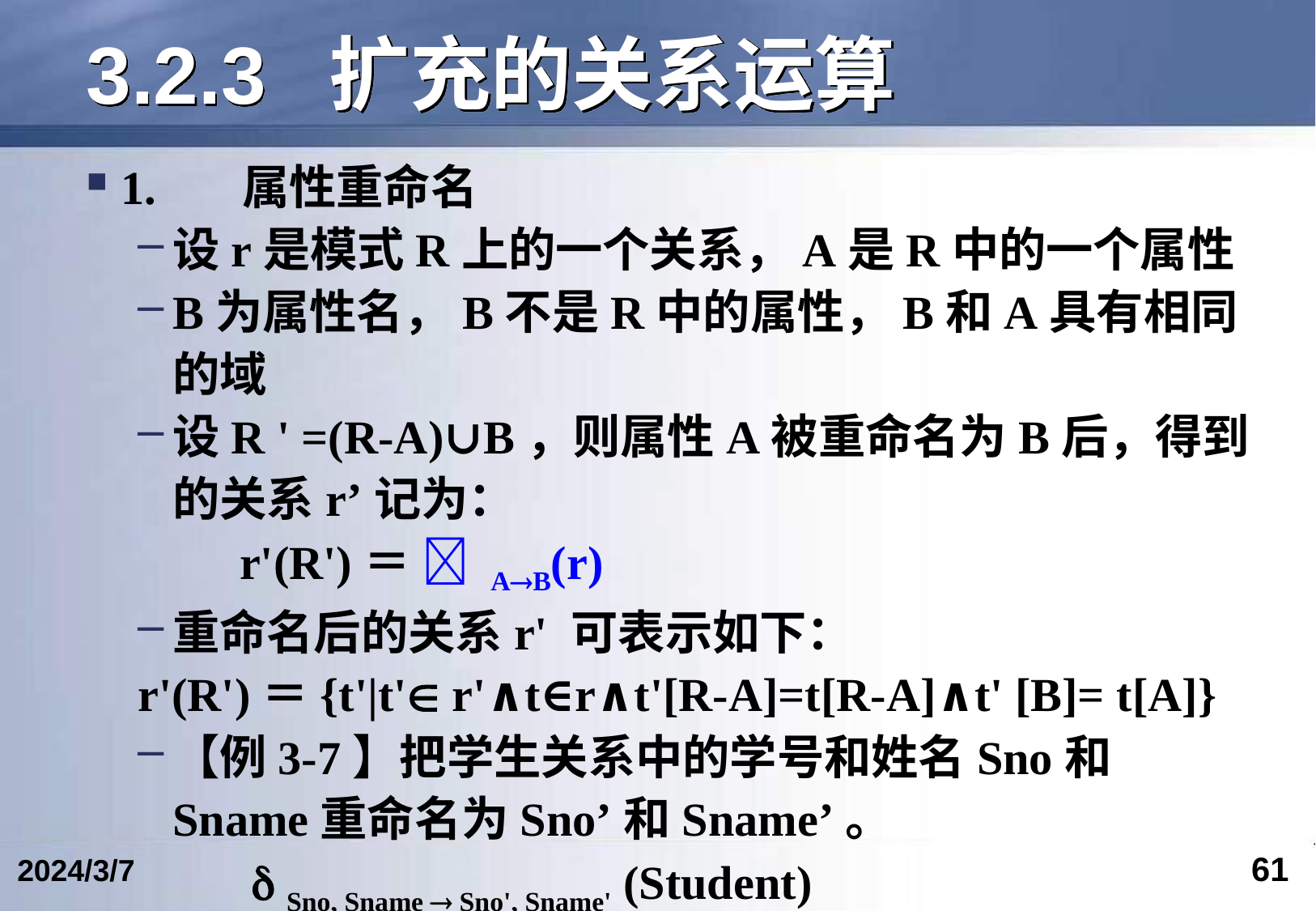

# 3.2.3	扩充的关系运算
1.	属性重命名
设r是模式R上的一个关系，A是R中的一个属性
B为属性名，B不是R中的属性，B和A具有相同的域
设R ' =(R-A)∪B，则属性A被重命名为B后，得到的关系r’记为：
r'(R')＝ δ A→B(r)
重命名后的关系r' 可表示如下：
r'(R')＝{t'|t'∈ r'∧t∈r∧t'[R-A]=t[R-A]∧t' [B]= t[A]}
【例3-7】把学生关系中的学号和姓名Sno和Sname重命名为Sno’和Sname’。
 δ Sno, Sname → Sno', Sname' (Student)
61
2024/3/7